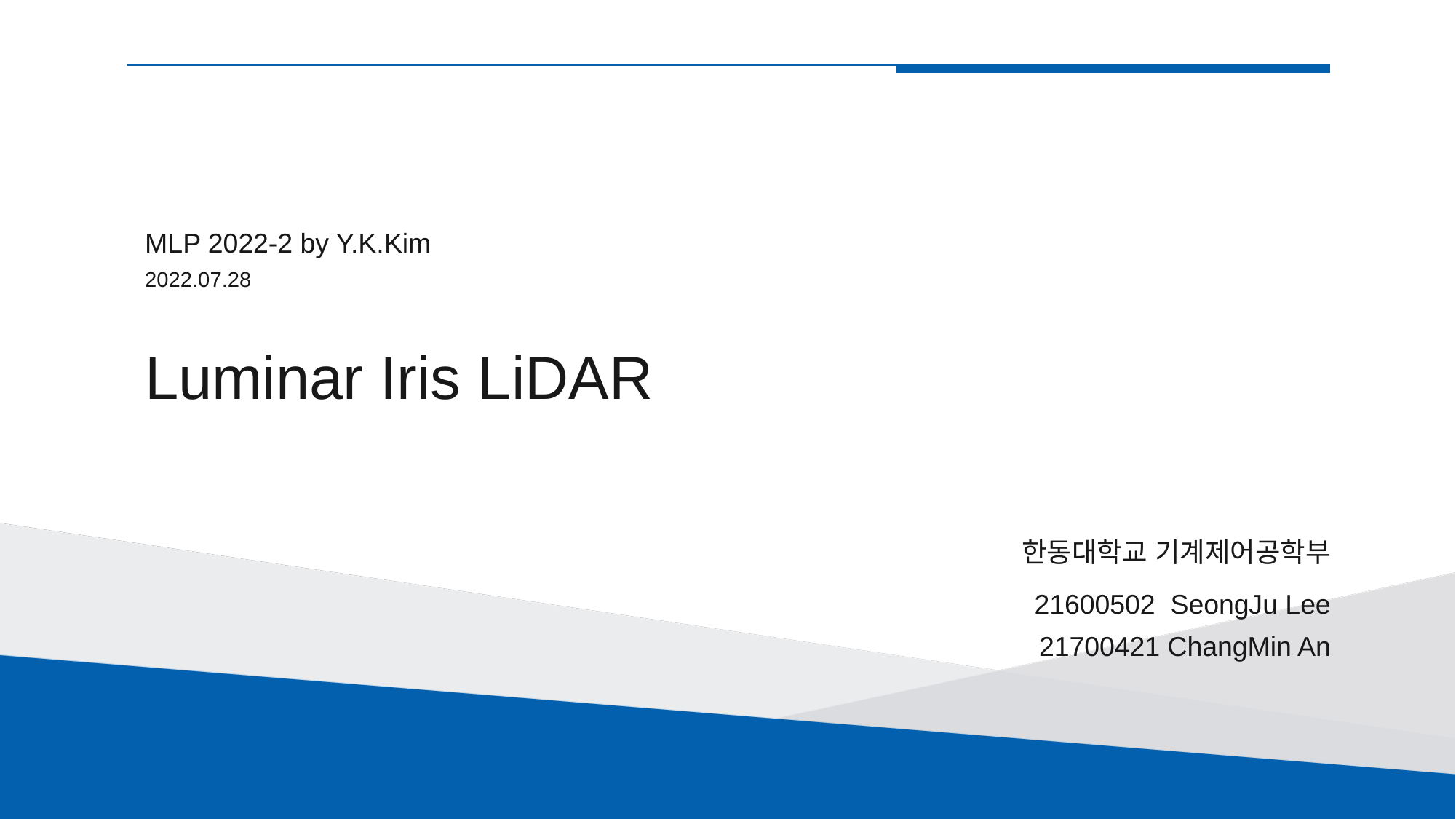

MLP 2022-2 by Y.K.Kim
2022.07.28
Luminar Iris LiDAR
한동대학교 기계제어공학부
21600502  SeongJu Lee
21700421 ChangMin An